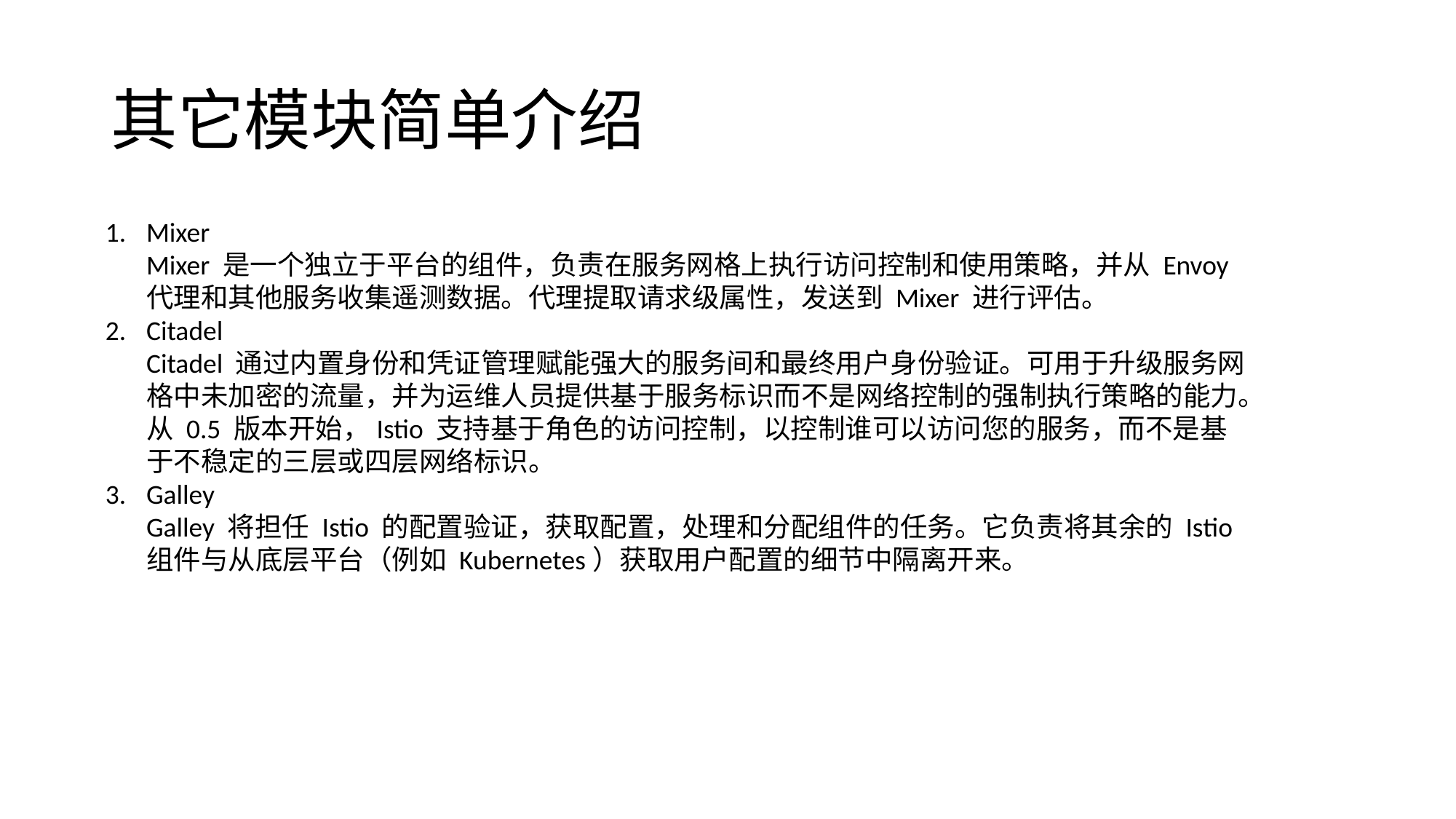

# 其它模块简单介绍
Mixer
Mixer 是一个独立于平台的组件，负责在服务网格上执行访问控制和使用策略，并从 Envoy 代理和其他服务收集遥测数据。代理提取请求级属性，发送到 Mixer 进行评估。
Citadel
Citadel 通过内置身份和凭证管理赋能强大的服务间和最终用户身份验证。可用于升级服务网格中未加密的流量，并为运维人员提供基于服务标识而不是网络控制的强制执行策略的能力。从 0.5 版本开始，Istio 支持基于角色的访问控制，以控制谁可以访问您的服务，而不是基于不稳定的三层或四层网络标识。
Galley
Galley 将担任 Istio 的配置验证，获取配置，处理和分配组件的任务。它负责将其余的 Istio 组件与从底层平台（例如 Kubernetes）获取用户配置的细节中隔离开来。